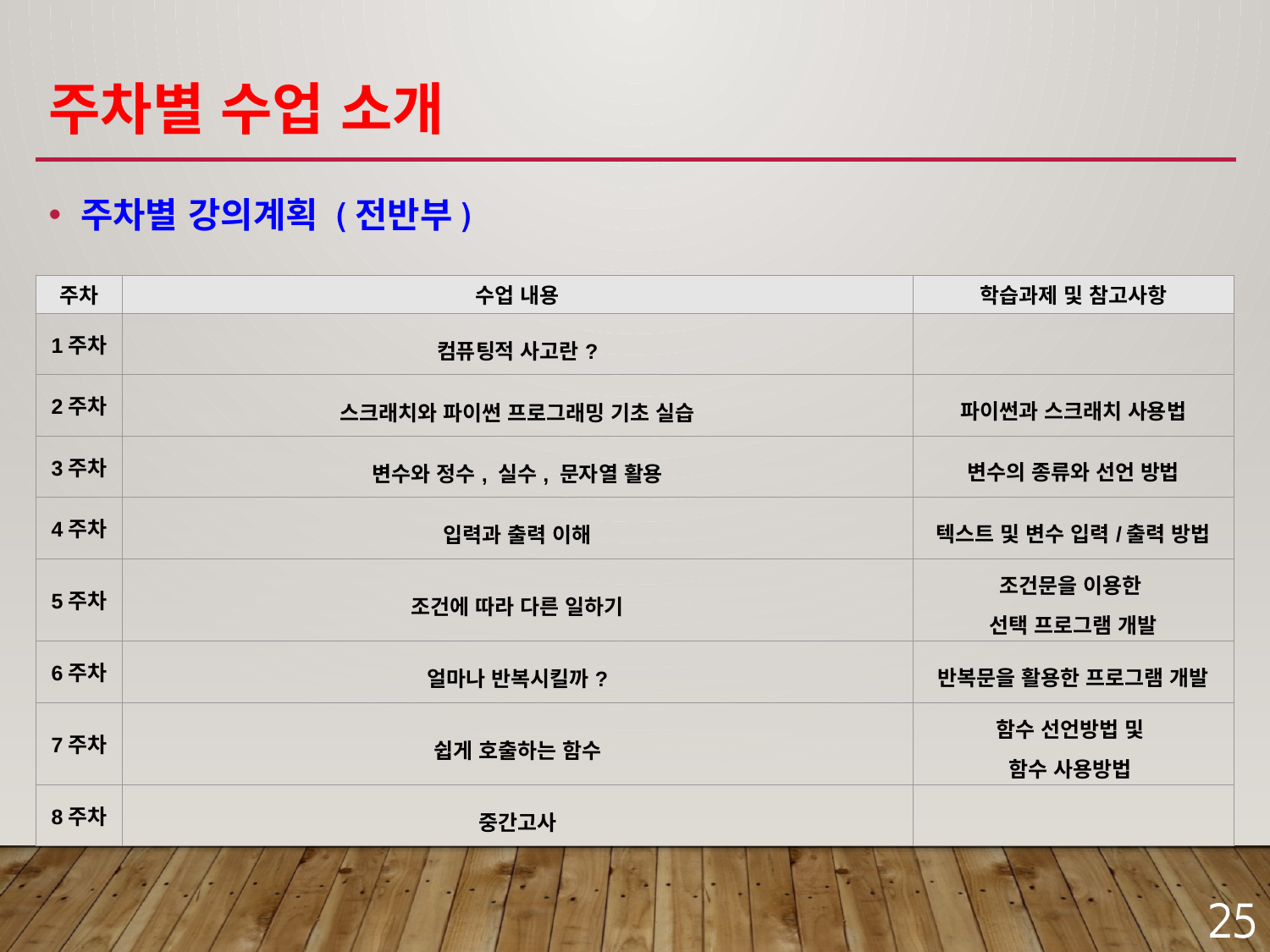

# 주차별 수업 소개
주차별 강의계획 (전반부)
| 주차 | 수업 내용 | 학습과제 및 참고사항 |
| --- | --- | --- |
| 1주차 | 컴퓨팅적 사고란? |  |
| 2주차 | 스크래치와 파이썬 프로그래밍 기초 실습 | 파이썬과 스크래치 사용법 |
| 3주차 | 변수와 정수, 실수, 문자열 활용 | 변수의 종류와 선언 방법 |
| 4주차 | 입력과 출력 이해 | 텍스트 및 변수 입력/출력 방법 |
| 5주차 | 조건에 따라 다른 일하기 | 조건문을 이용한 선택 프로그램 개발 |
| 6주차 | 얼마나 반복시킬까? | 반복문을 활용한 프로그램 개발 |
| 7주차 | 쉽게 호출하는 함수 | 함수 선언방법 및 함수 사용방법 |
| 8주차 | 중간고사 |  |